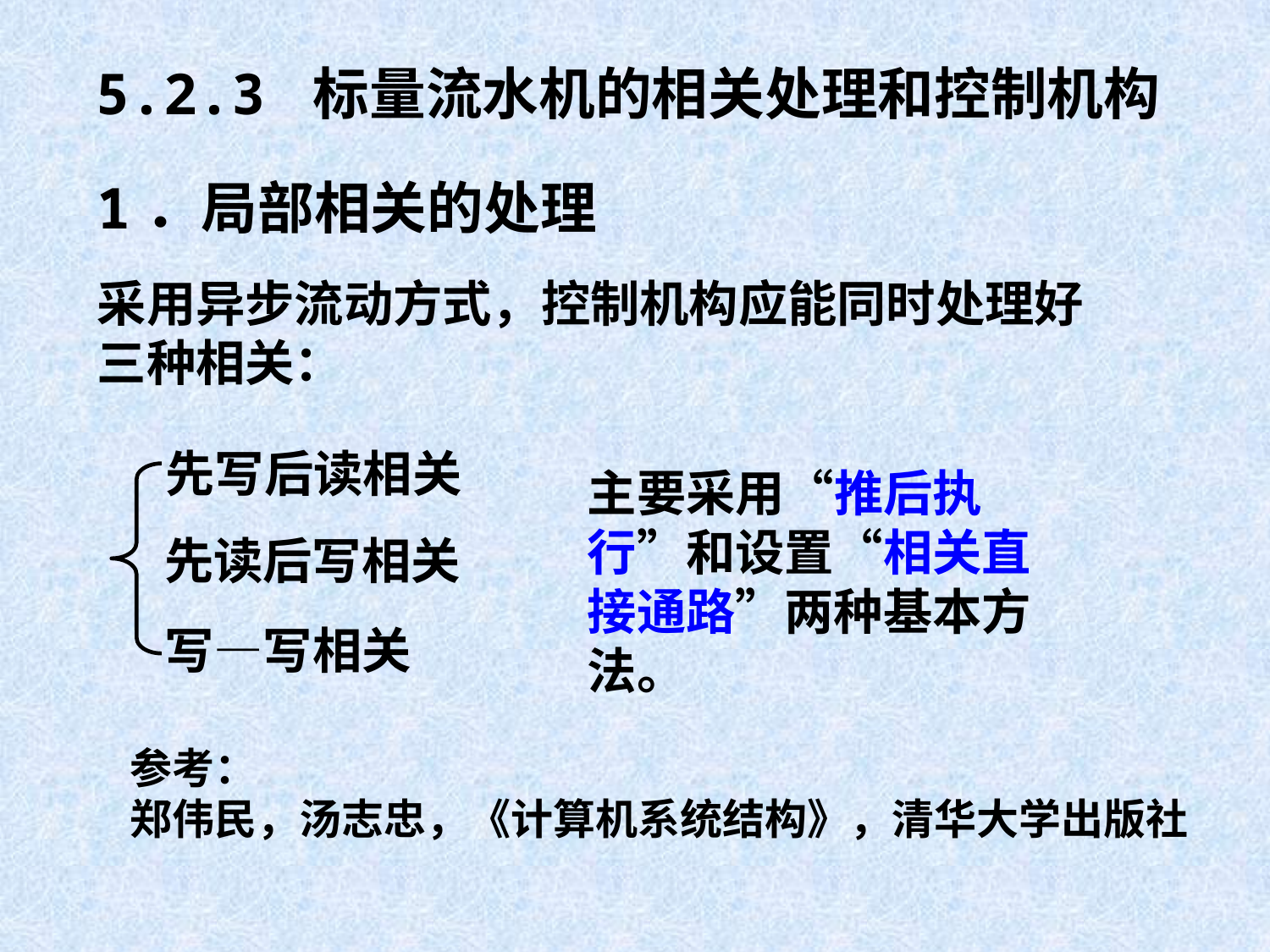

# 5.2.3 标量流水机的相关处理和控制机构
1．局部相关的处理
采用异步流动方式，控制机构应能同时处理好三种相关：
先写后读相关

先读后写相关
写—写相关
主要采用“推后执行”和设置“相关直接通路”两种基本方法。
参考：
郑伟民，汤志忠，《计算机系统结构》，清华大学出版社